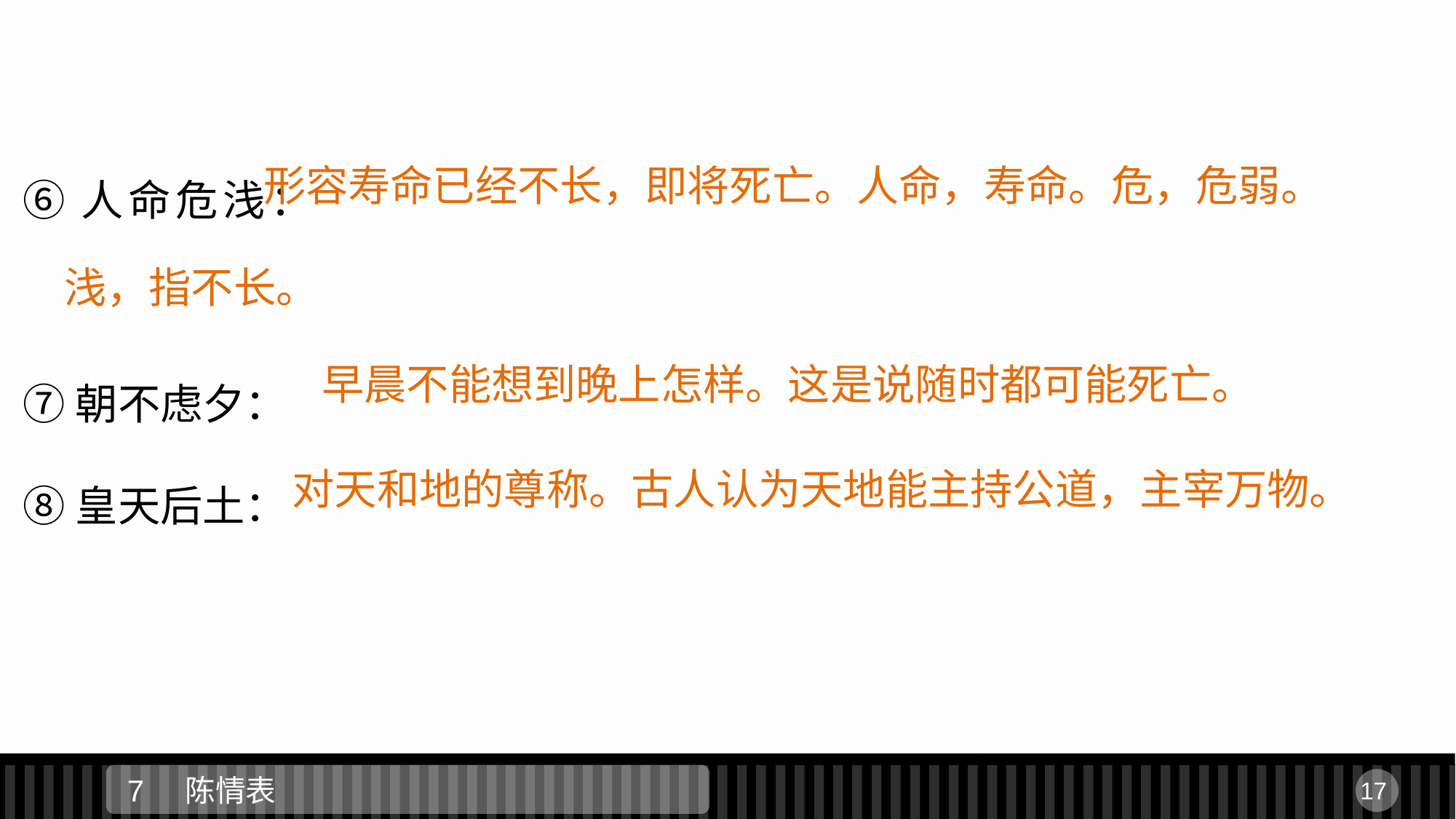

形容寿命已经不长，即将死亡。人命，寿命。危，危弱。
浅，指不长。
⑥人命危浅：
⑦朝不虑夕：
⑧皇天后土：
早晨不能想到晚上怎样。这是说随时都可能死亡。
对天和地的尊称。古人认为天地能主持公道，主宰万物。